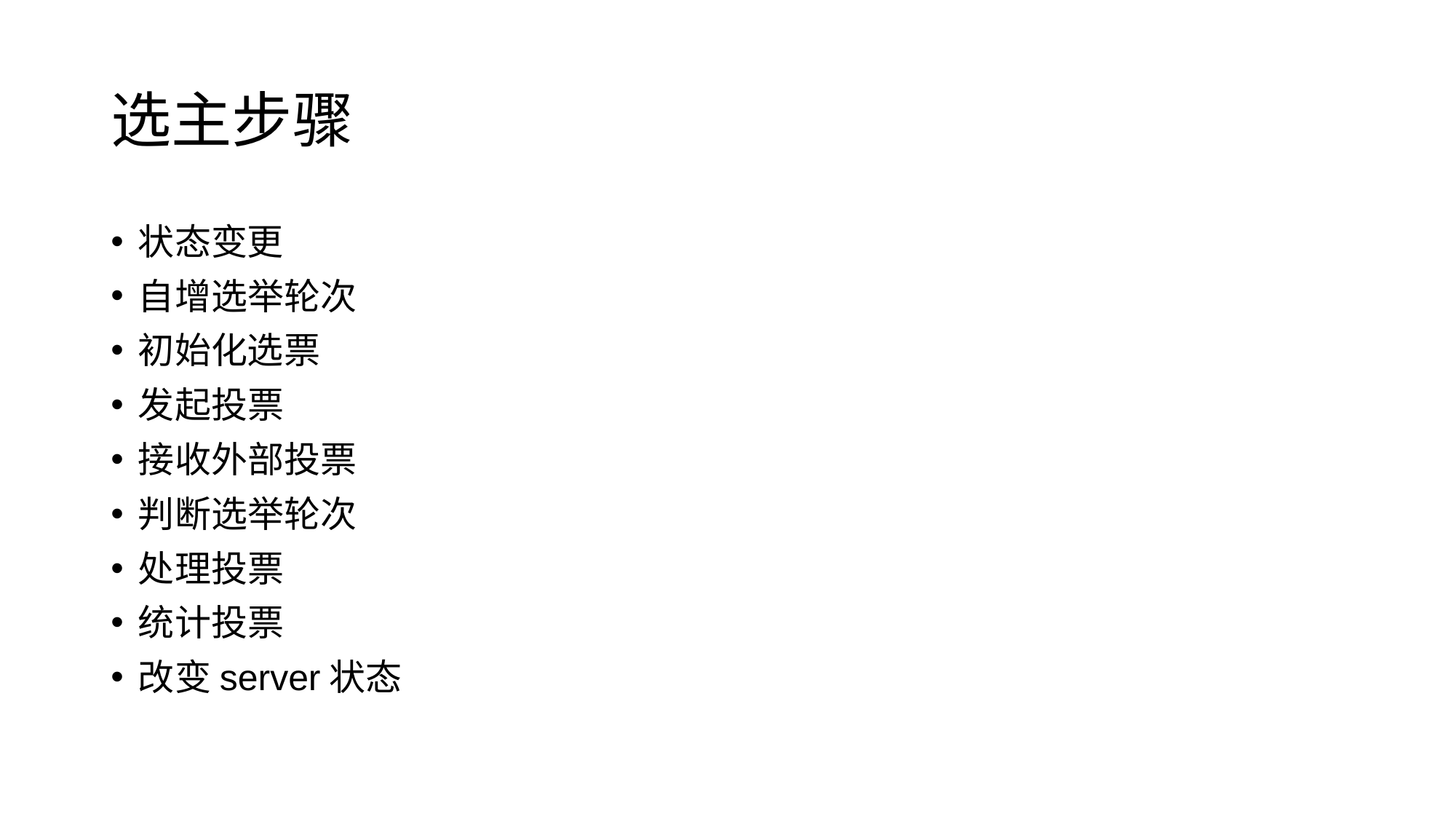

# 选主步骤
状态变更
自增选举轮次
初始化选票
发起投票
接收外部投票
判断选举轮次
处理投票
统计投票
改变server状态